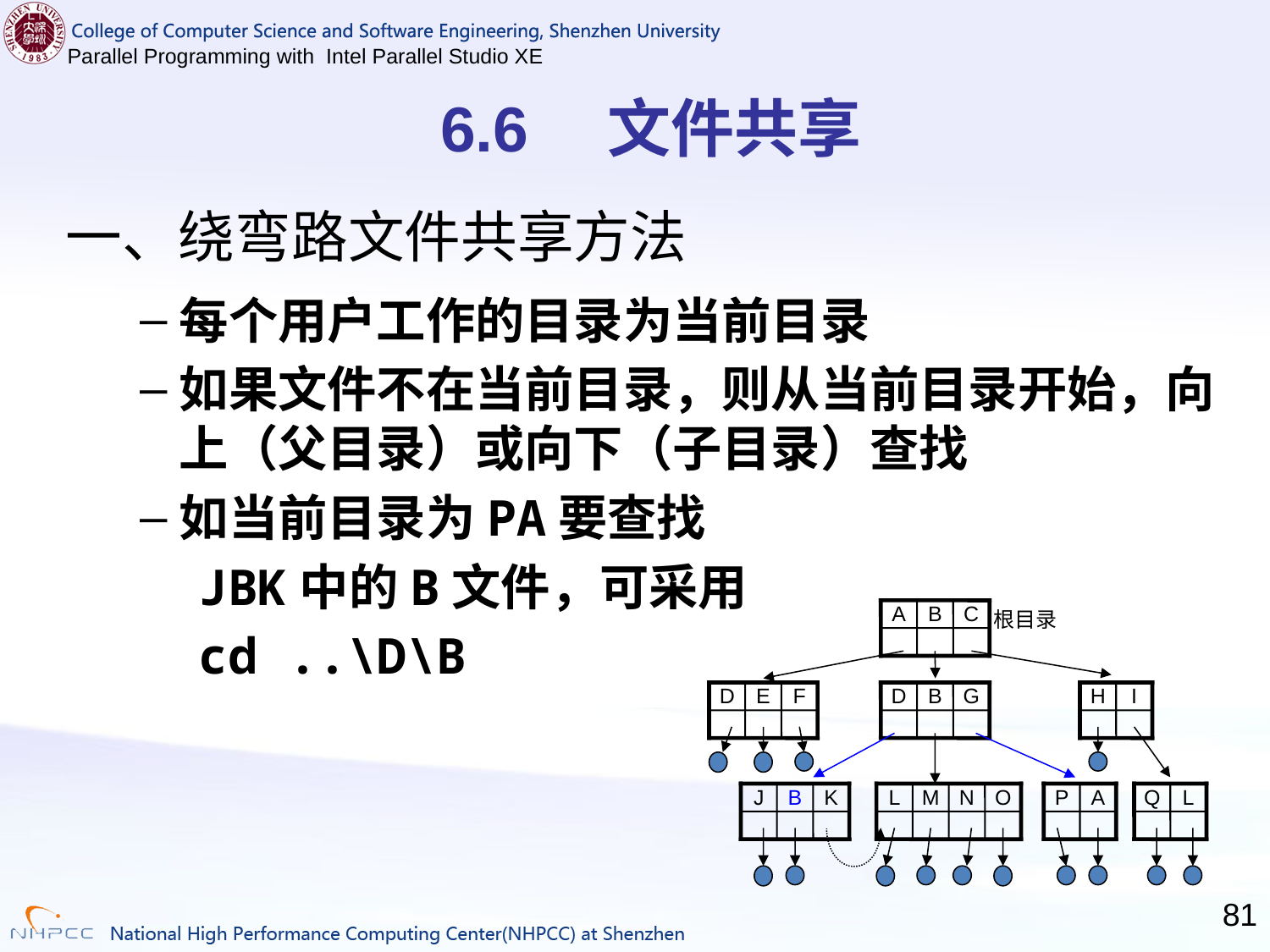

6.6　文件共享
# 一、绕弯路文件共享方法
每个用户工作的目录为当前目录
如果文件不在当前目录，则从当前目录开始，向上（父目录）或向下（子目录）查找
如当前目录为PA要查找
  JBK中的B文件，可采用
  cd ..\D\B
A

B

C

根目录

D

E

F

D

B

G

H

I

J

B

K

L

M

N

O

P

A

Q

L

81